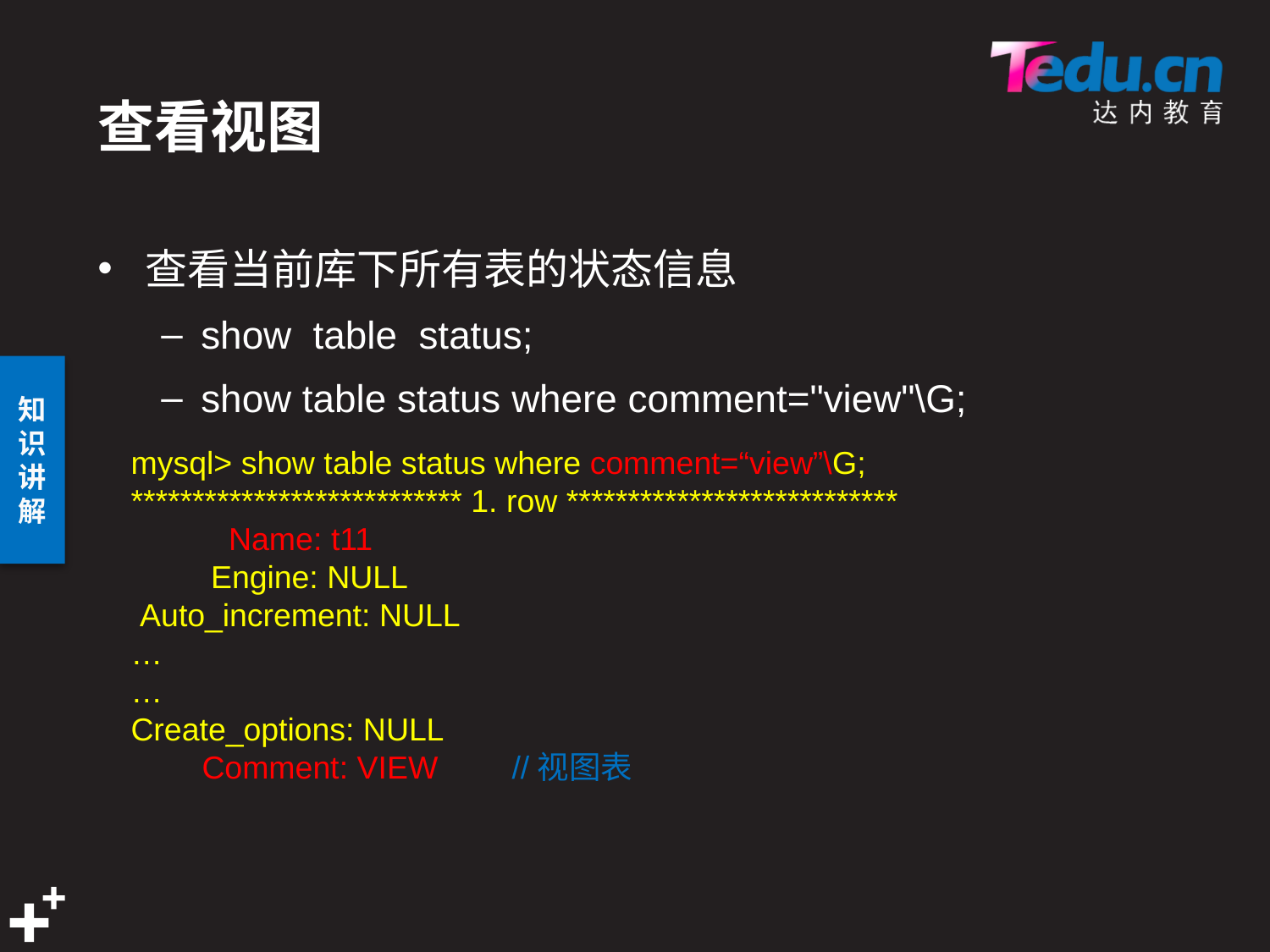

# 查看视图
查看当前库下所有表的状态信息
show  table  status;
show table status where comment="view"\G;
mysql> show table status where comment=“view”\G;
*************************** 1. row ***************************
           Name: t11
         Engine: NULL
 Auto_increment: NULL
…
…
Create_options: NULL
        Comment: VIEW	//视图表